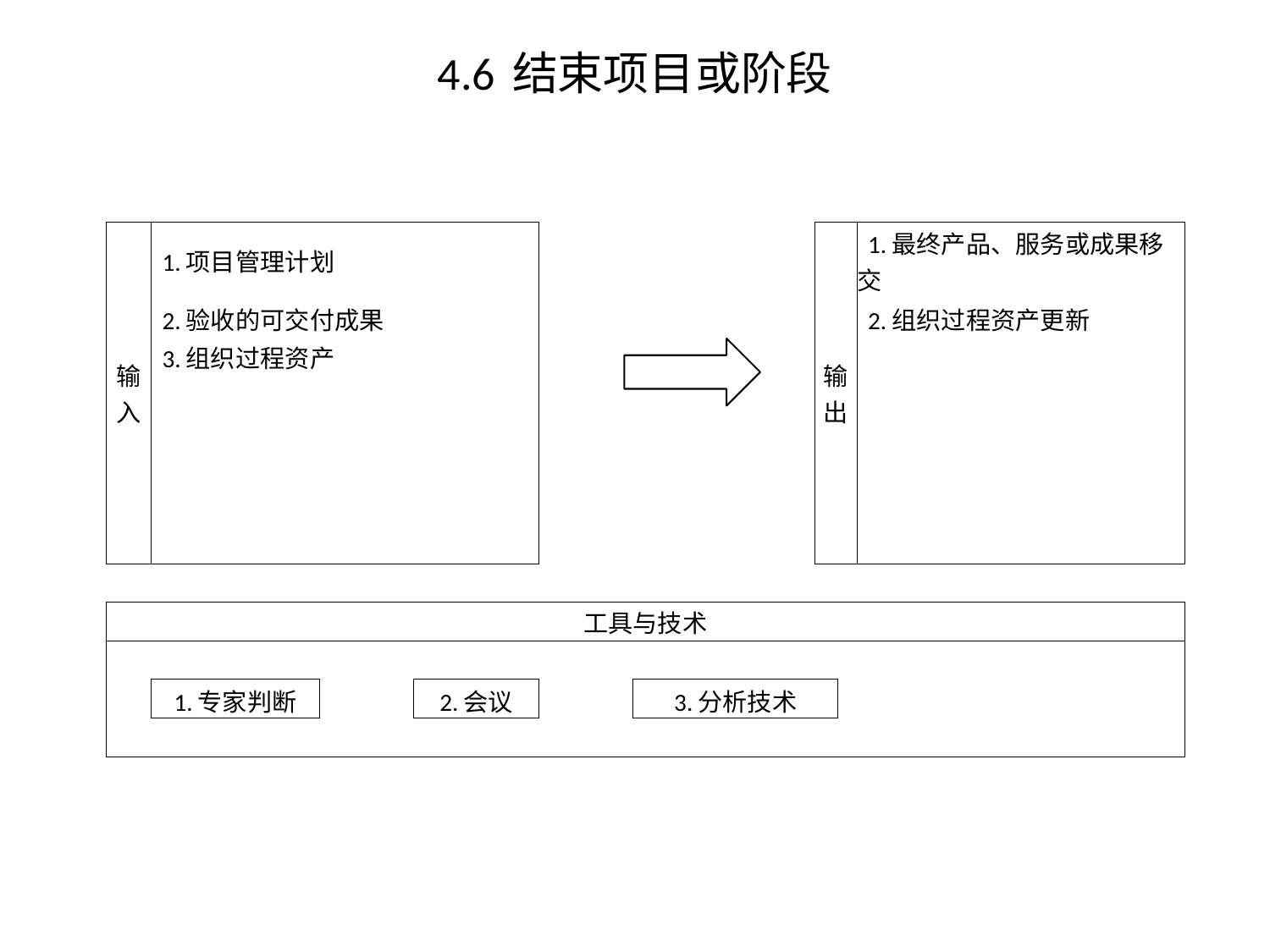

# 4.6 结束项目或阶段
| 输入 | 1.项目管理计划 |  |  |  |  | 输出 |  | 1.最终产品、服务或成果移交 |  |  |  |
| --- | --- | --- | --- | --- | --- | --- | --- | --- | --- | --- | --- |
|  | 2.验收的可交付成果 |  |  |  |  |  |  | 2.组织过程资产更新 |  |  |  |
|  | 3.组织过程资产 |  |  |  |  |  |  |  |  |  |  |
|  |  |  |  |  |  |  |  |  |  |  |  |
|  |  |  |  |  |  |  |  |  |  |  |  |
|  |  |  |  |  |  |  |  |  |  |  |  |
|  |  |  |  |  |  |  |  |  |  |  |  |
|  |  |  |  |  |  |  |  |  |  |  |  |
| 工具与技术 |  |  |  |  |  |  |  |  |  |  |  |
|  |  |  |  |  |  |  |  |  |  |  |  |
|  | 1.专家判断 |  | 2.会议 |  | 3.分析技术 |  |  |  |  |  |  |
|  |  |  |  |  |  |  |  |  |  |  |  |